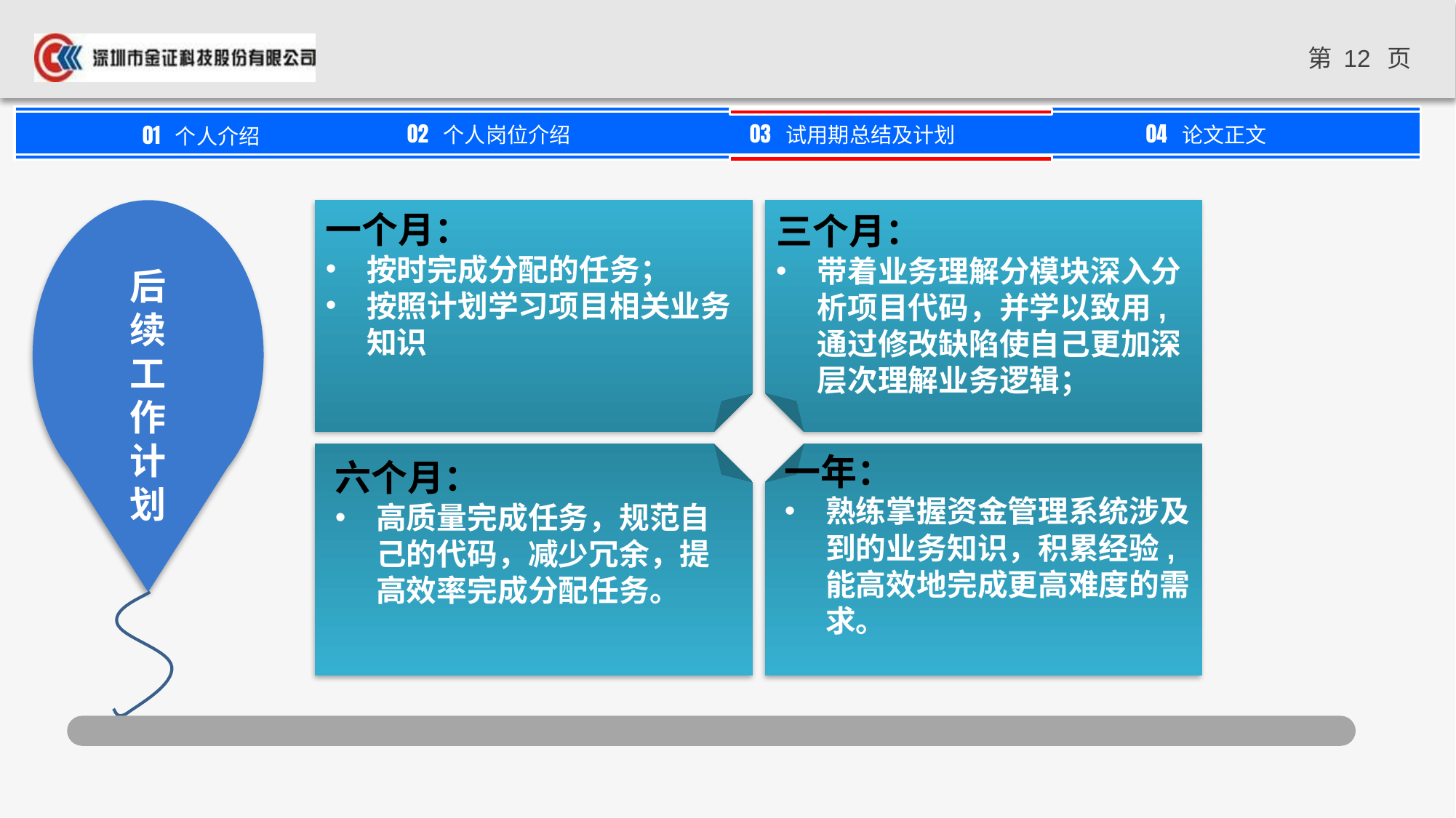

一个月：
按时完成分配的任务；
按照计划学习项目相关业务知识

三个月：
带着业务理解分模块深入分析项目代码，并学以致用,通过修改缺陷使自己更加深层次理解业务逻辑；

后续工作计划

一年：
熟练掌握资金管理系统涉及到的业务知识，积累经验,能高效地完成更高难度的需求。

六个月：
高质量完成任务，规范自己的代码，减少冗余，提高效率完成分配任务。